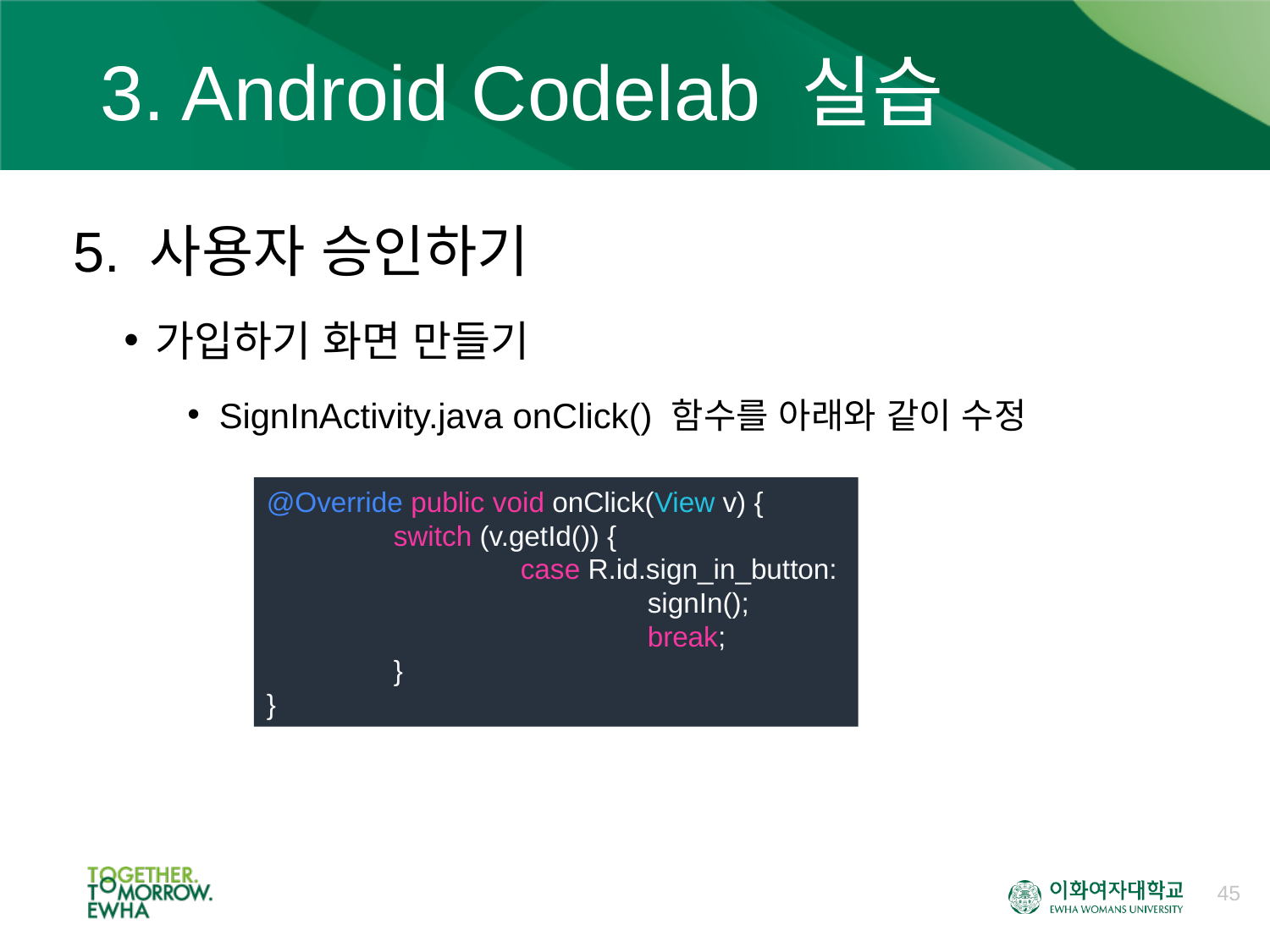

# 3. Android Codelab 실습
5. 사용자 승인하기
가입하기 화면 만들기
SignInActivity.java onClick() 함수를 아래와 같이 수정
@Override public void onClick(View v) {
	switch (v.getId()) {
		case R.id.sign_in_button:
			signIn();
			break;
	}
}
45